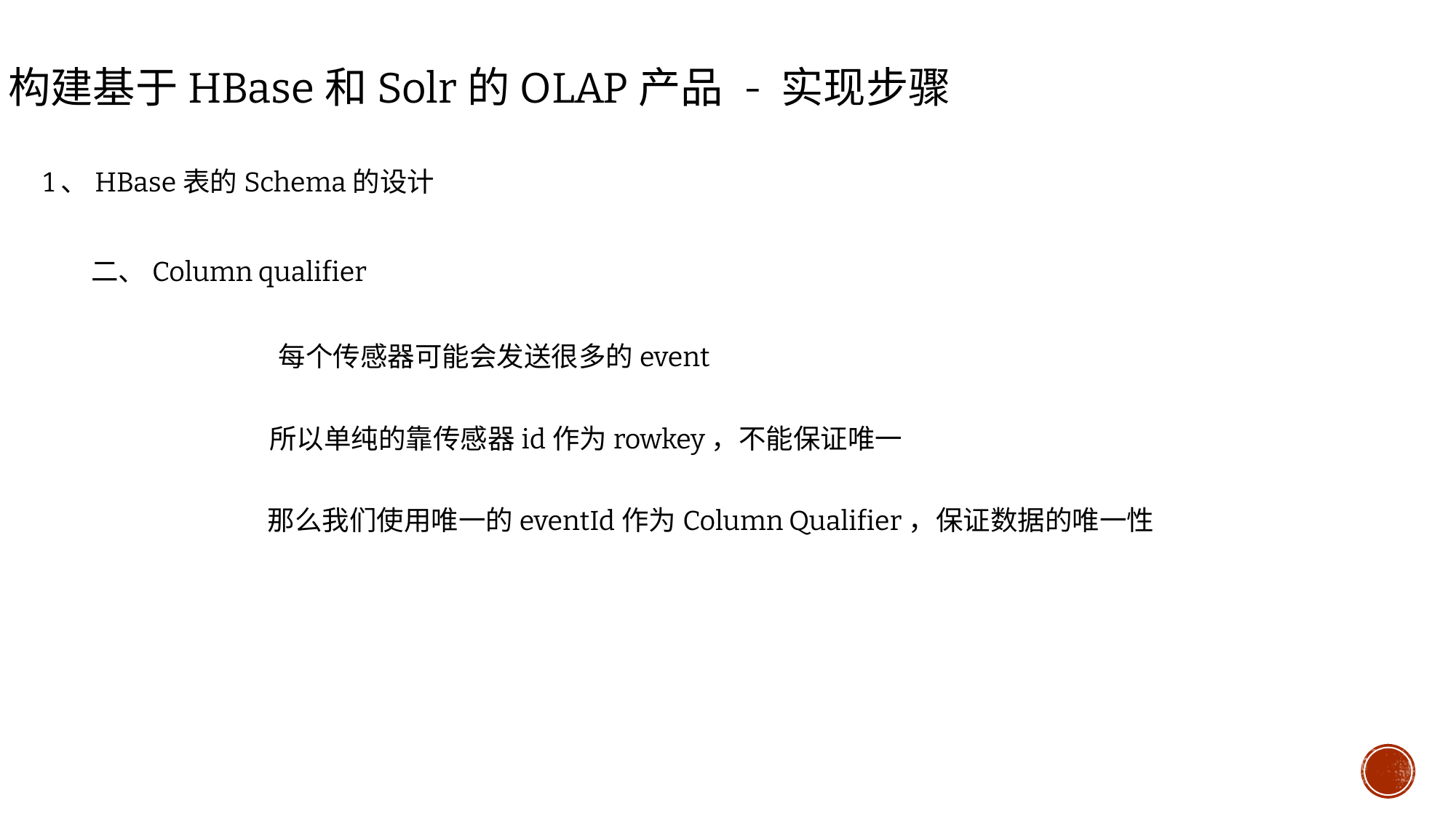

构建基于HBase和Solr的OLAP产品 - 实现步骤
1、HBase表的Schema的设计
二、Column qualifier
每个传感器可能会发送很多的event
所以单纯的靠传感器id作为rowkey，不能保证唯一
那么我们使用唯一的eventId作为Column Qualifier，保证数据的唯一性